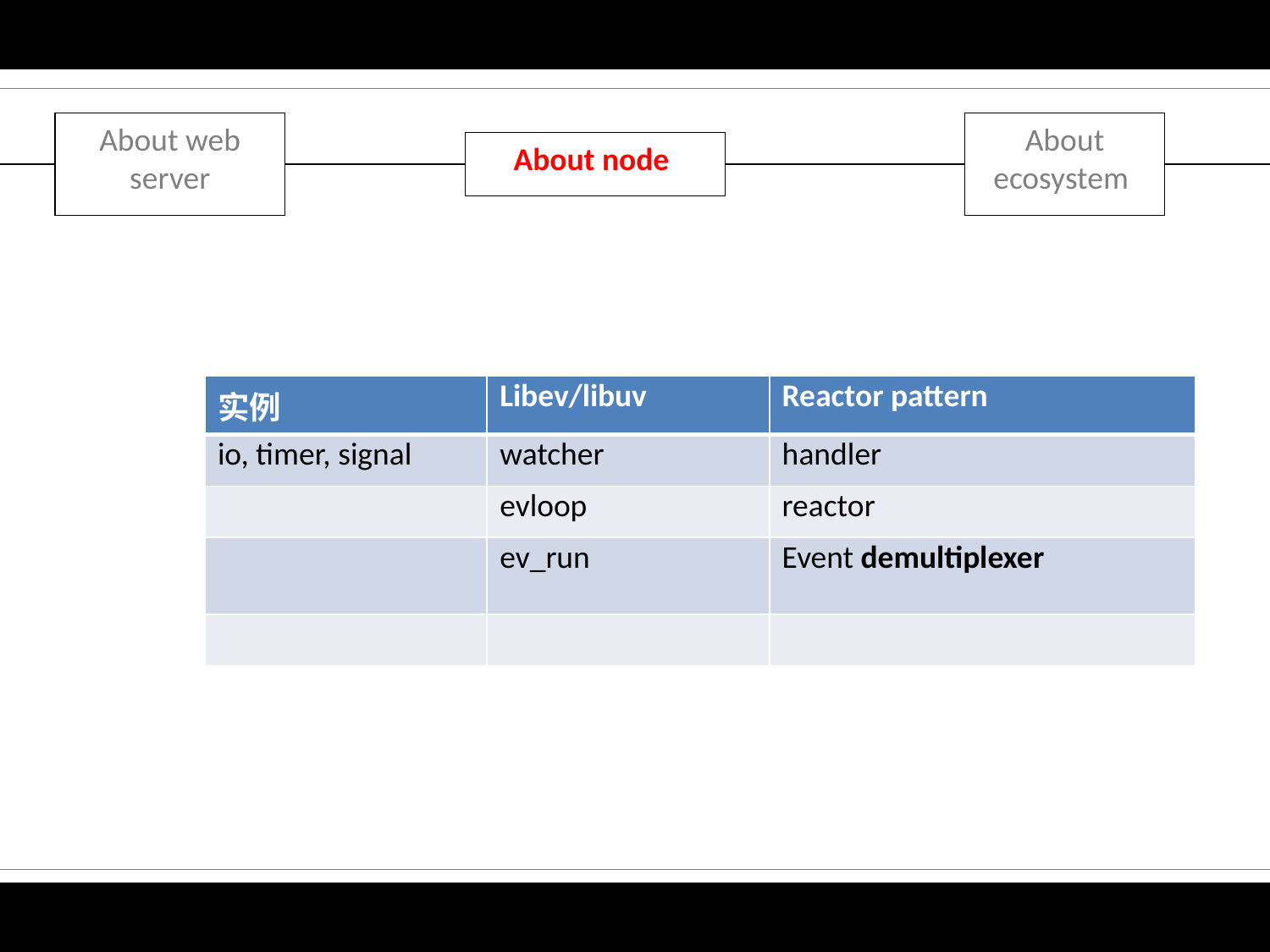

About web server
About node
About ecosystem
| 实例 | Libev/libuv | Reactor pattern |
| --- | --- | --- |
| io, timer, signal | watcher | handler |
|  | evloop | reactor |
|  | ev\_run | Event demultiplexer |
|  |  |  |